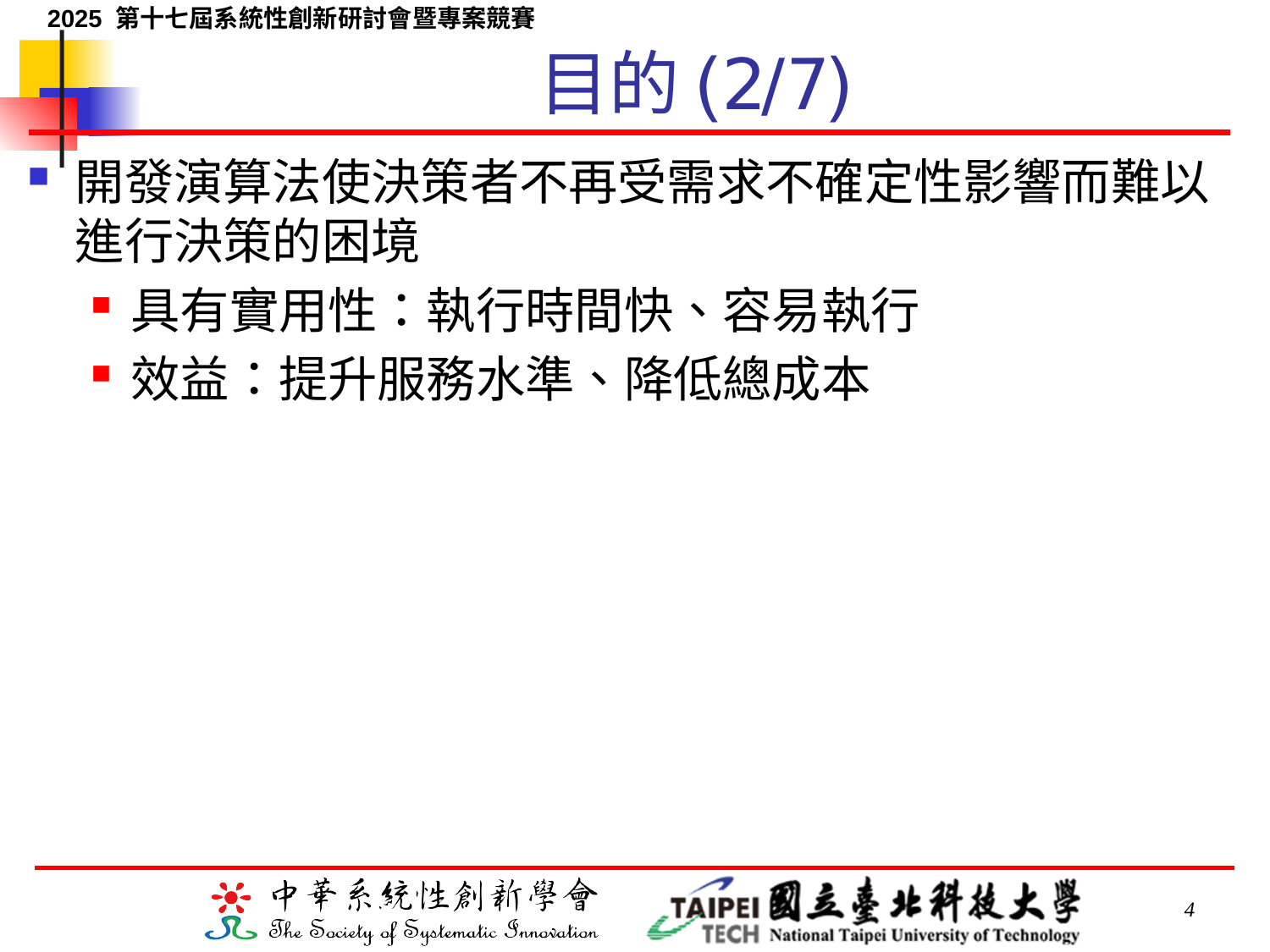

# 目的(2/7)
開發演算法使決策者不再受需求不確定性影響而難以進行決策的困境
具有實用性：執行時間快、容易執行
效益：提升服務水準、降低總成本